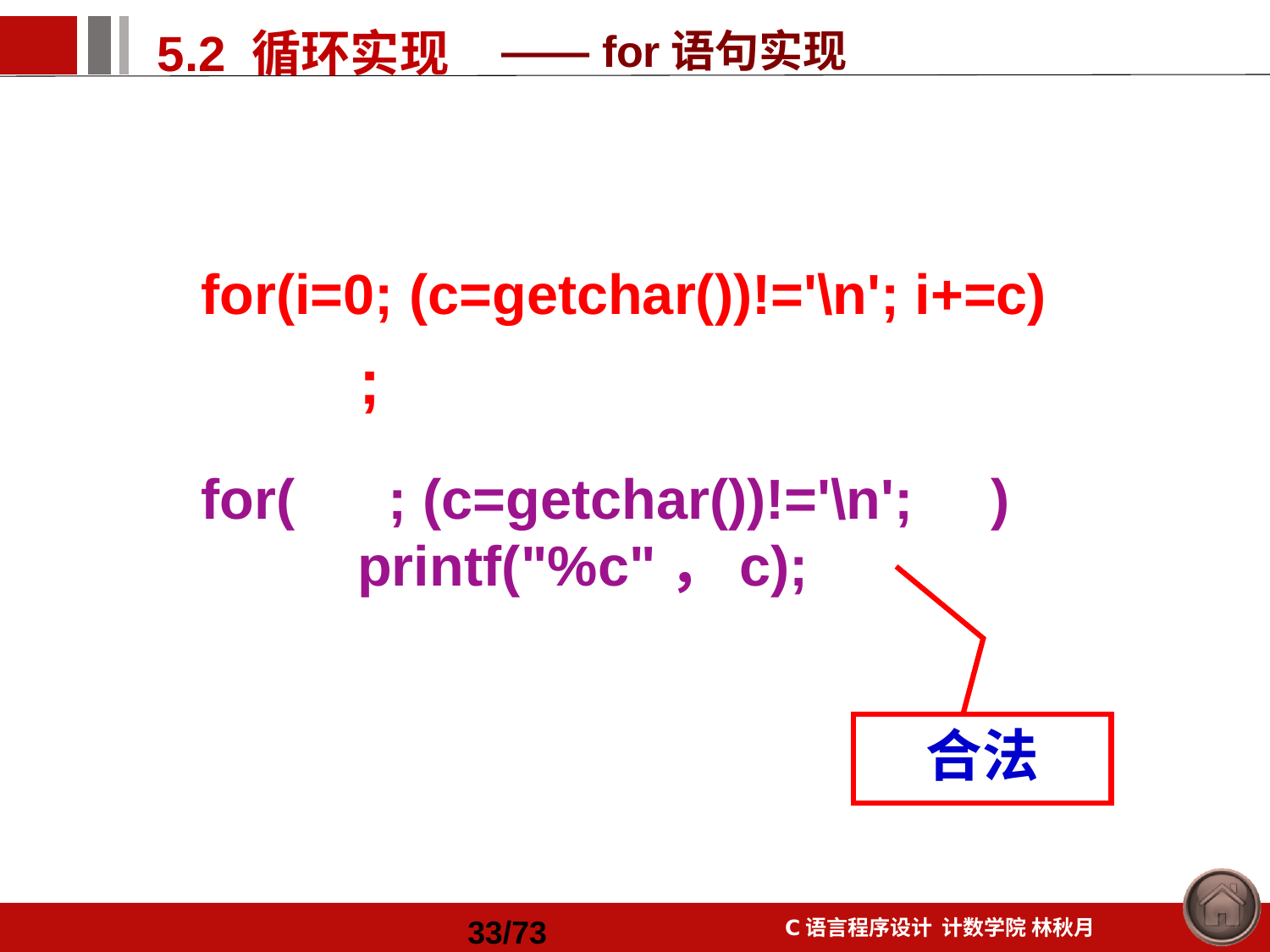

—— for语句实现
for(i=0; (c=getchar())!='\n'; i+=c)
         ;
for(      ; (c=getchar())!='\n';     )
          printf("%c"，c);
合法